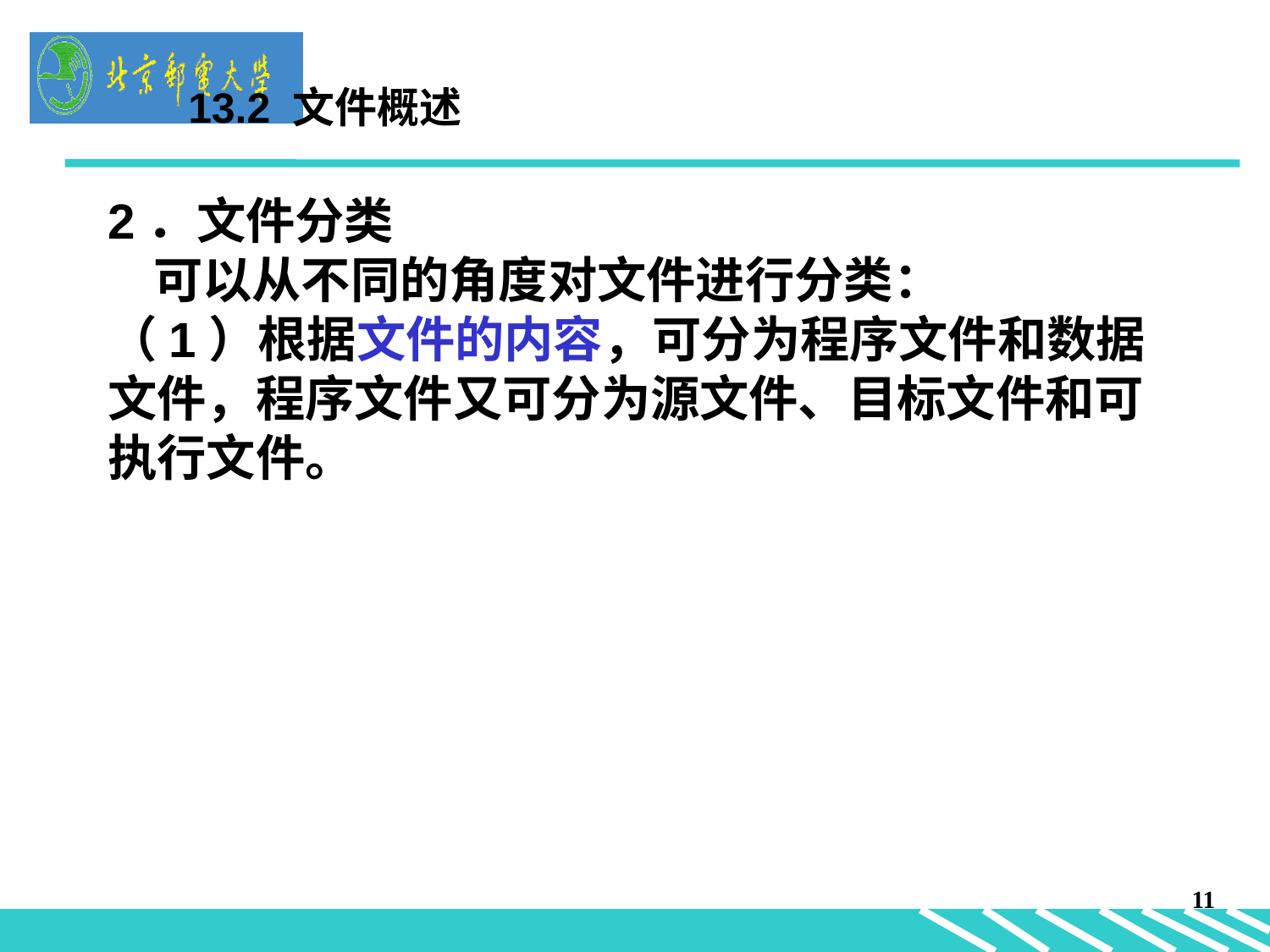

13.2 文件概述
2．文件分类
   可以从不同的角度对文件进行分类：
（1）根据文件的内容，可分为程序文件和数据文件，程序文件又可分为源文件、目标文件和可执行文件。

11